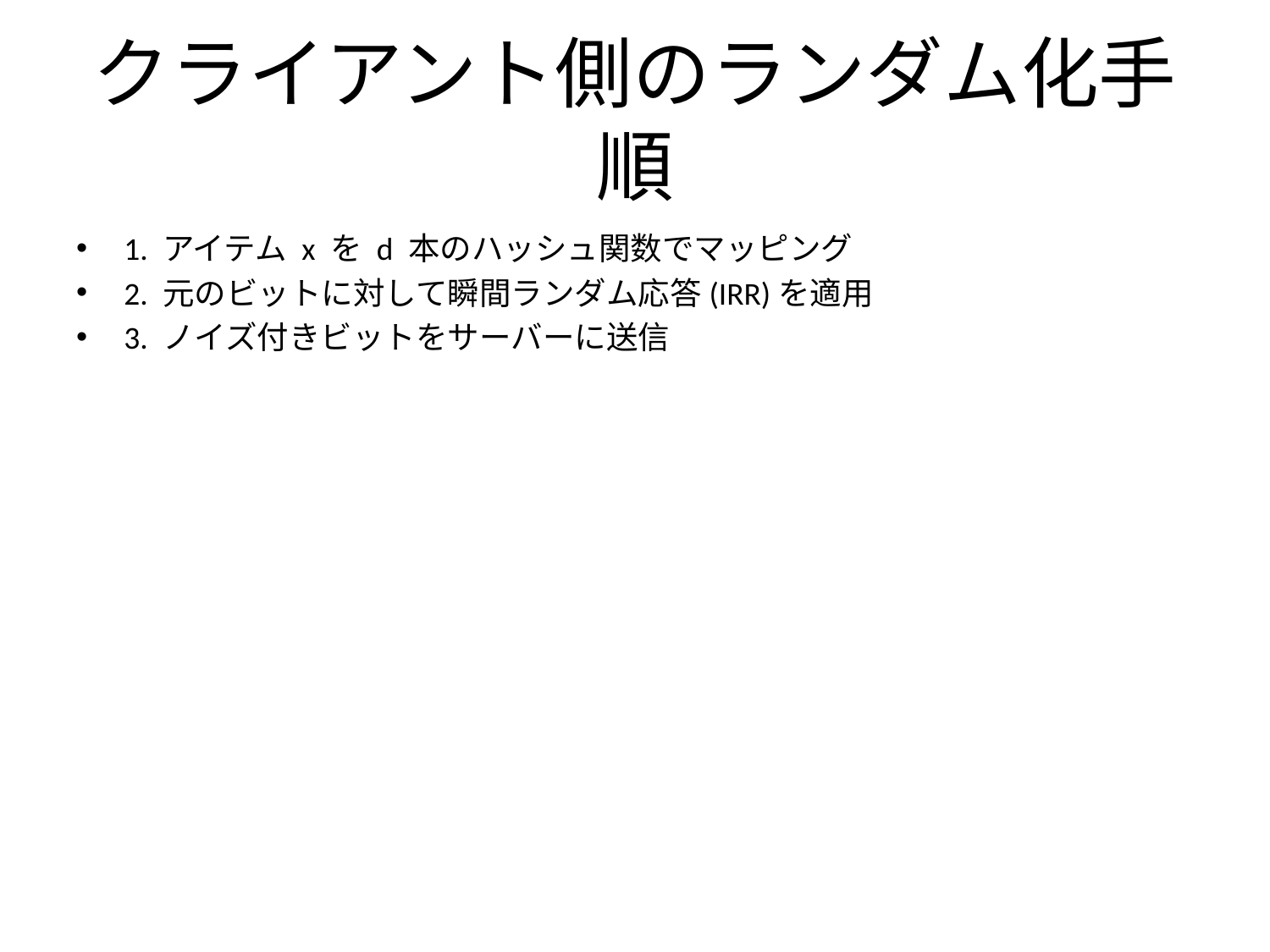

# クライアント側のランダム化手順
1. アイテム x を d 本のハッシュ関数でマッピング
2. 元のビットに対して瞬間ランダム応答(IRR)を適用
3. ノイズ付きビットをサーバーに送信